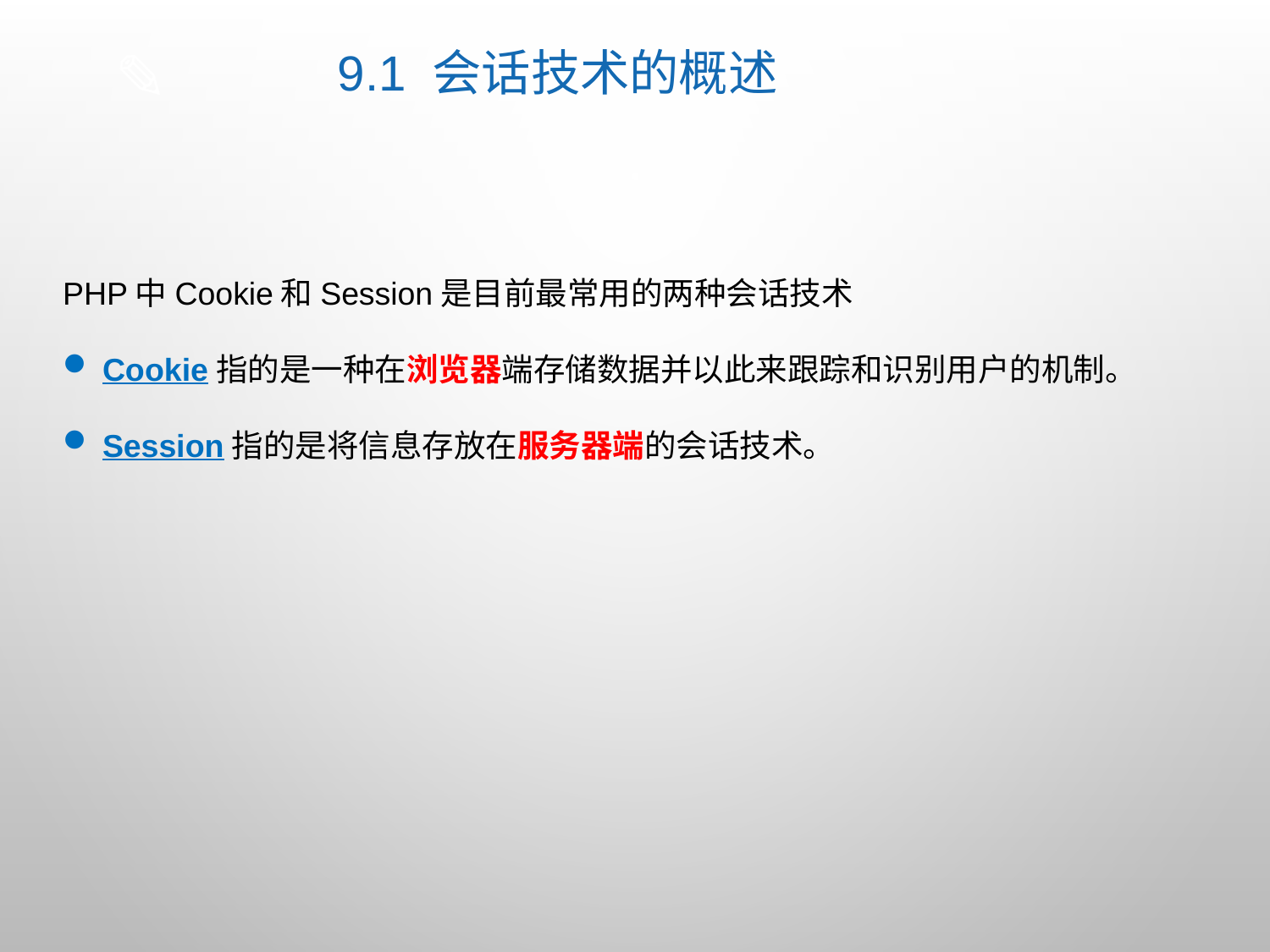

# 9.1 会话技术的概述
PHP中Cookie和Session是目前最常用的两种会话技术
Cookie指的是一种在浏览器端存储数据并以此来跟踪和识别用户的机制。
Session指的是将信息存放在服务器端的会话技术。